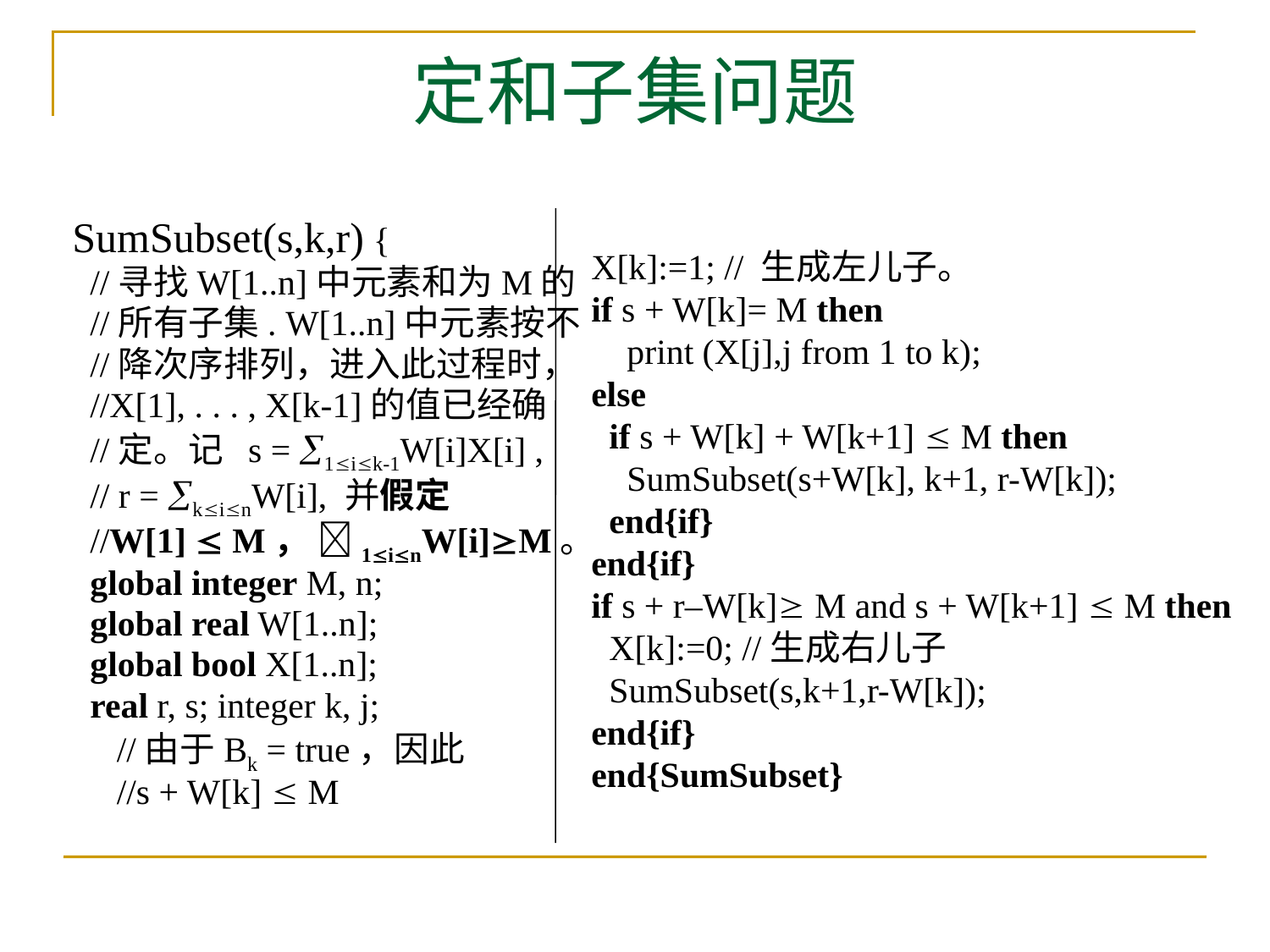

# 定和子集问题
SumSubset(s,k,r) {
  //寻找W[1..n]中元素和为M的
  //所有子集. W[1..n]中元素按不
  //降次序排列，进入此过程时，
  //X[1], . . . , X[k-1]的值已经确
  //定。记  s = ∑1≤i≤k-1W[i]X[i] ,
  // r = ∑k≤i≤nW[i], 并假定
  //W[1] ≤ M， ∑1≤i≤nW[i]≥M。
  global integer M, n;
  global real W[1..n];
  global bool X[1..n];
  real r, s; integer k, j;
     //由于Bk = true，因此
     //s + W[k] ≤ M

 X[k]:=1; // 生成左儿子。
 if s + W[k]= M then
     print (X[j],j from 1 to k);
 else
   if s + W[k] + W[k+1] ≤ M then
     SumSubset(s+W[k], k+1, r-W[k]);
   end{if}
 end{if}
 if s + r–W[k]≥ M and s + W[k+1] ≤ M then
   X[k]:=0; //生成右儿子
   SumSubset(s,k+1,r-W[k]);
 end{if}
 end{SumSubset}